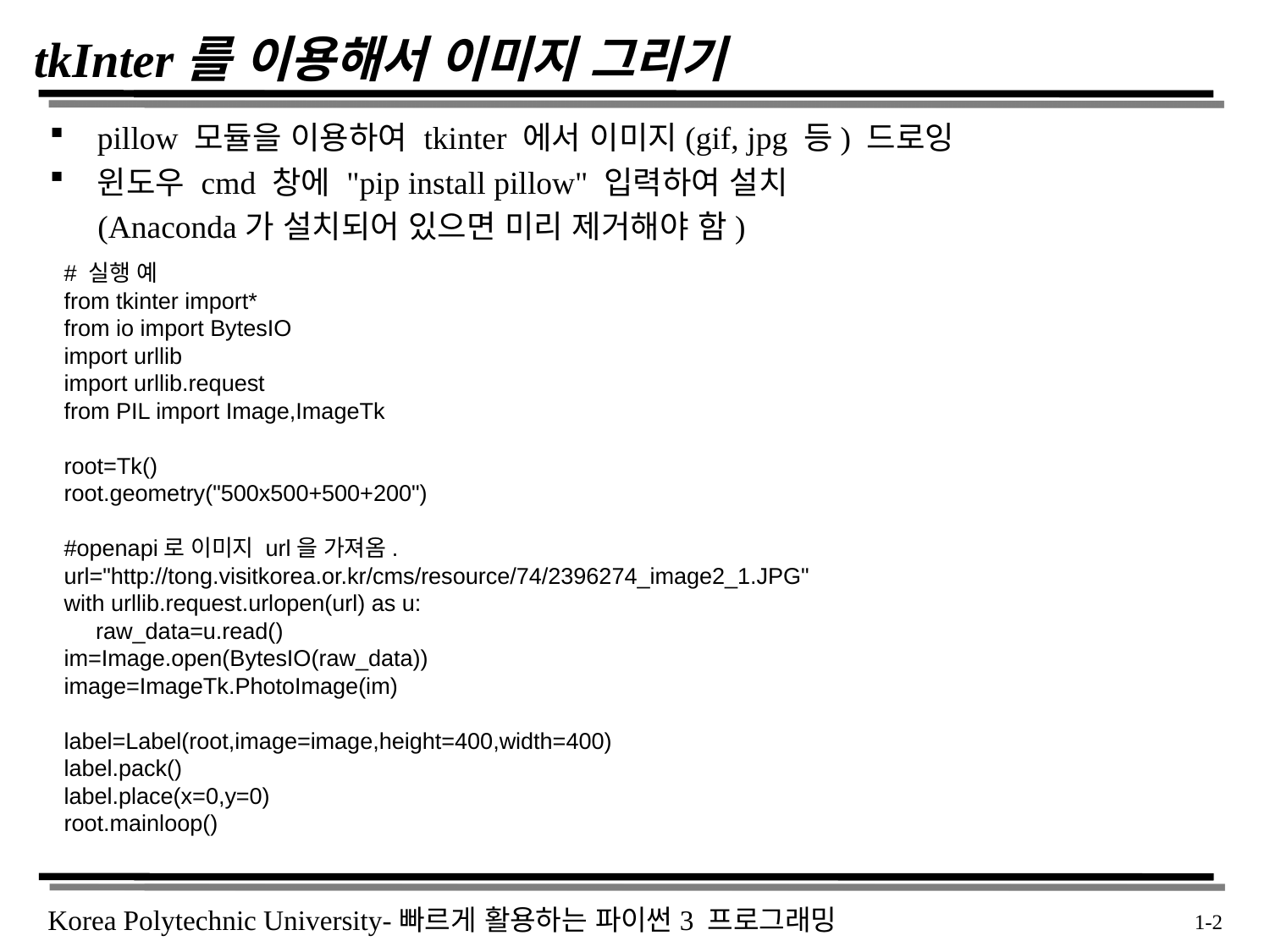

# tkInter를 이용해서 이미지 그리기
pillow 모듈을 이용하여 tkinter 에서 이미지(gif, jpg 등) 드로잉
윈도우 cmd 창에 "pip install pillow" 입력하여 설치
      (Anaconda가 설치되어 있으면 미리 제거해야 함)
# 실행 예
from tkinter import*
from io import BytesIO
import urllib
import urllib.request
from PIL import Image,ImageTk

root=Tk()
root.geometry("500x500+500+200")

#openapi로 이미지 url을 가져옴.
url="http://tong.visitkorea.or.kr/cms/resource/74/2396274_image2_1.JPG"
with urllib.request.urlopen(url) as u:
     raw_data=u.read()
im=Image.open(BytesIO(raw_data))
image=ImageTk.PhotoImage(im)

label=Label(root,image=image,height=400,width=400)
label.pack()
label.place(x=0,y=0)
root.mainloop()
 1-2